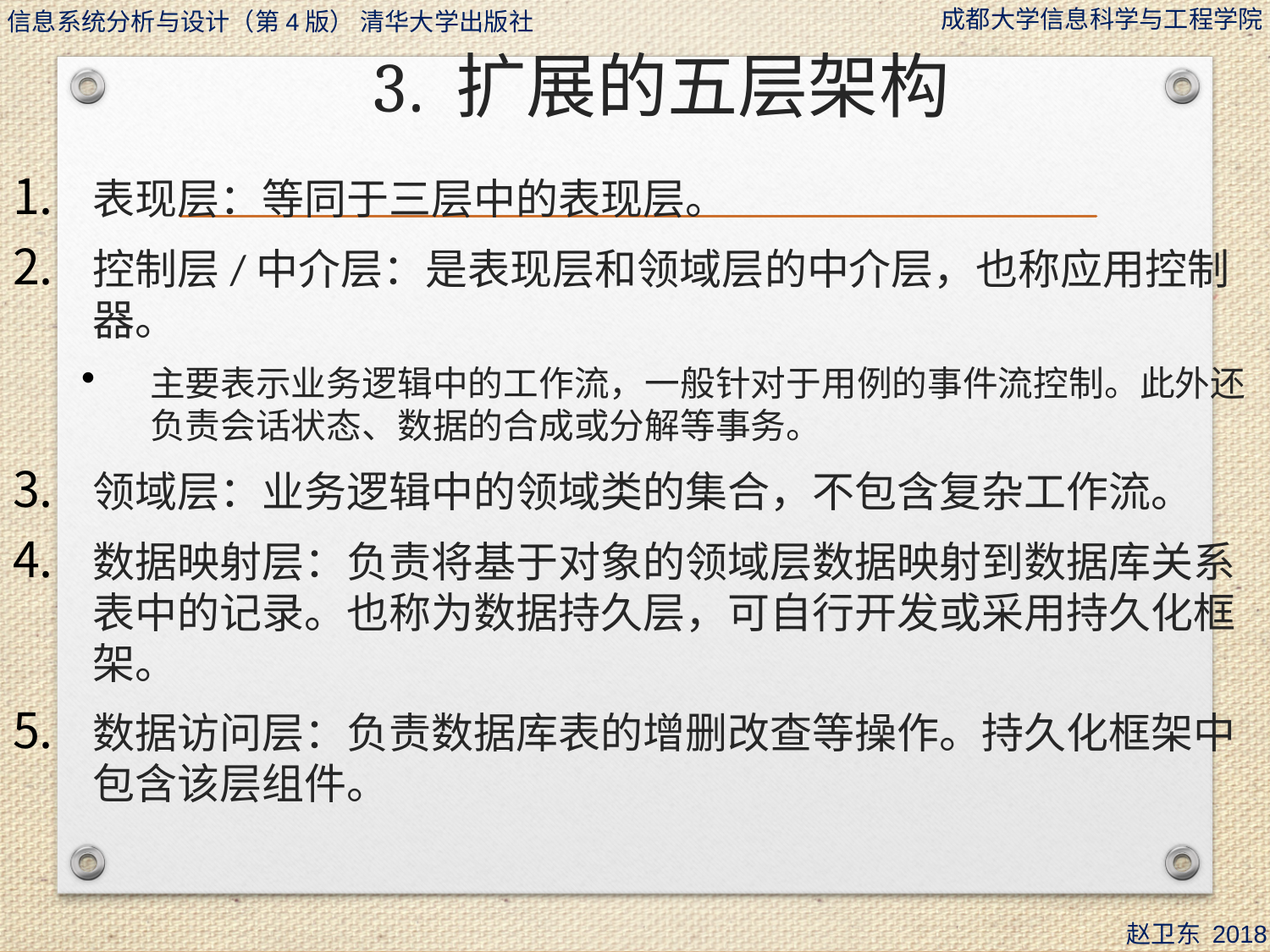

# 3. 扩展的五层架构
表现层：等同于三层中的表现层。
控制层/中介层：是表现层和领域层的中介层，也称应用控制器。
主要表示业务逻辑中的工作流，一般针对于用例的事件流控制。此外还负责会话状态、数据的合成或分解等事务。
领域层：业务逻辑中的领域类的集合，不包含复杂工作流。
数据映射层：负责将基于对象的领域层数据映射到数据库关系表中的记录。也称为数据持久层，可自行开发或采用持久化框架。
数据访问层：负责数据库表的增删改查等操作。持久化框架中包含该层组件。